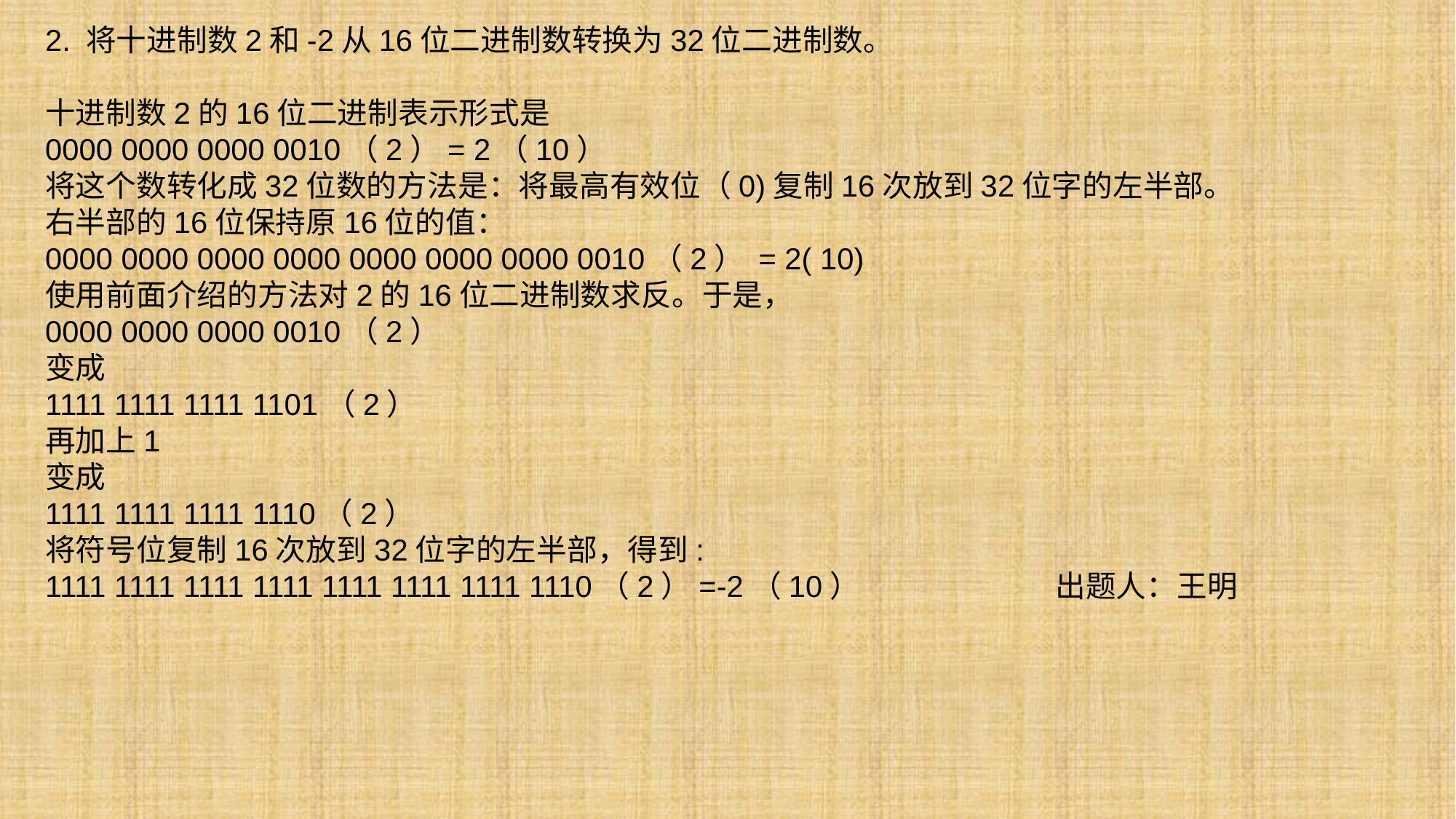

2. 将十进制数2和-2从16位二进制数转换为32位二进制数。

十进制数2的16位二进制表示形式是
0000 0000 0000 0010（2）= 2（10）
将这个数转化成32位数的方法是：将最高有效位（0)复制16次放到32位字的左半部。
右半部的16位保持原16位的值：
0000 0000 0000 0000 0000 0000 0000 0010（2） = 2( 10)
使用前面介绍的方法对2的16位二进制数求反。于是，
0000 0000 0000 0010（2）
变成
1111 1111 1111 1101（2）
再加上1
变成
1111 1111 1111 1110（2）
将符号位复制16次放到32位字的左半部，得到:
1111 1111 1111 1111 1111 1111 1111 1110（2）=-2（10）                             出题人：王明